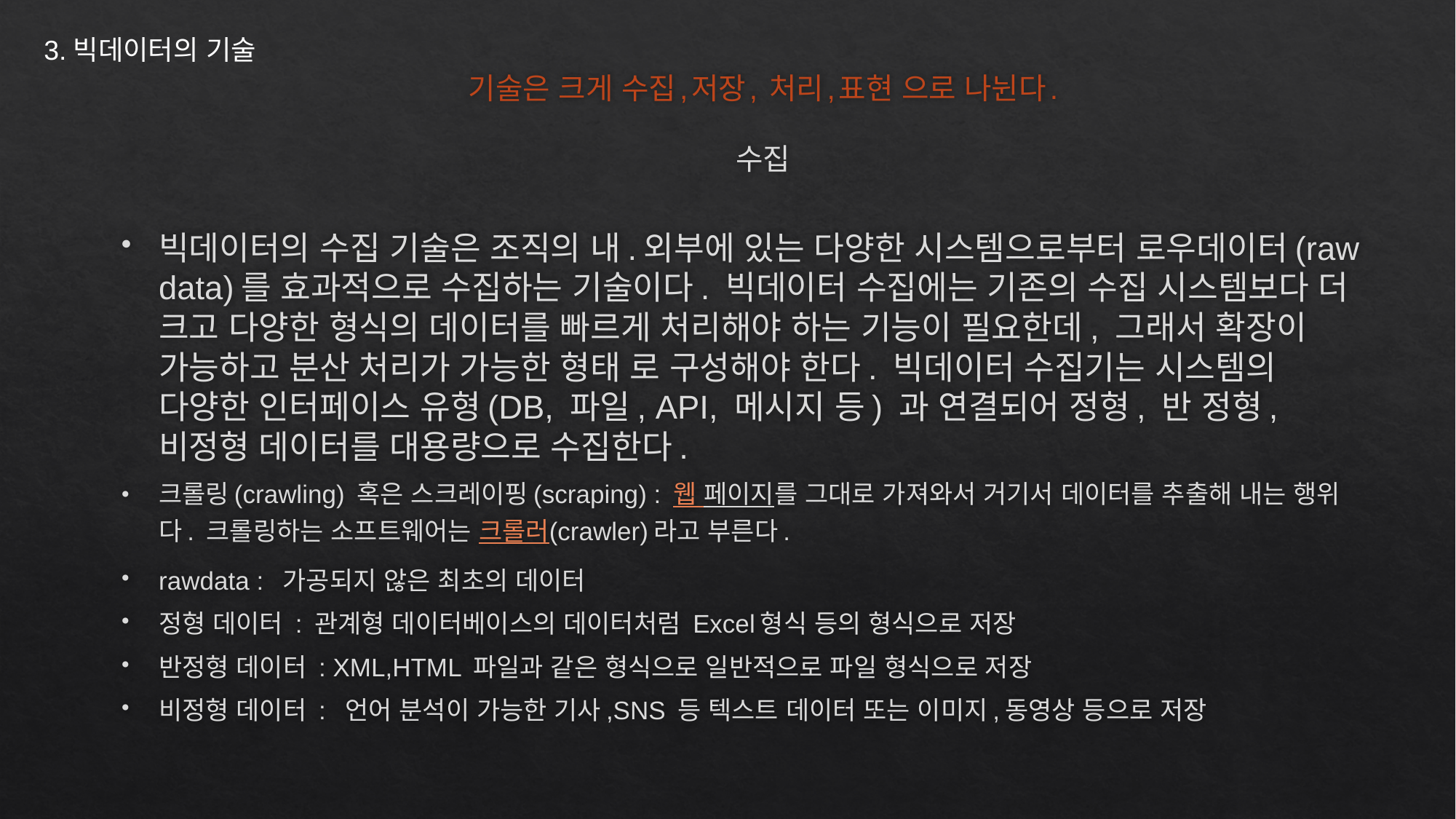

3.빅데이터의 기술
# 기술은 크게 수집,저장, 처리,표현 으로 나뉜다. 수집
빅데이터의 수집 기술은 조직의 내.외부에 있는 다양한 시스템으로부터 로우데이터(raw data)를 효과적으로 수집하는 기술이다. 빅데이터 수집에는 기존의 수집 시스템보다 더 크고 다양한 형식의 데이터를 빠르게 처리해야 하는 기능이 필요한데, 그래서 확장이 가능하고 분산 처리가 가능한 형태 로 구성해야 한다. 빅데이터 수집기는 시스템의 다양한 인터페이스 유형(DB, 파일, API, 메시지 등) 과 연결되어 정형, 반 정형, 비정형 데이터를 대용량으로 수집한다.
크롤링(crawling) 혹은 스크레이핑(scraping) : 웹 페이지를 그대로 가져와서 거기서 데이터를 추출해 내는 행위다. 크롤링하는 소프트웨어는 크롤러(crawler)라고 부른다.
rawdata :  가공되지 않은 최초의 데이터
정형 데이터 : 관계형 데이터베이스의 데이터처럼 Excel형식 등의 형식으로 저장
반정형 데이터 : XML,HTML 파일과 같은 형식으로 일반적으로 파일 형식으로 저장
비정형 데이터 :  언어 분석이 가능한 기사,SNS 등 텍스트 데이터 또는 이미지,동영상 등으로 저장